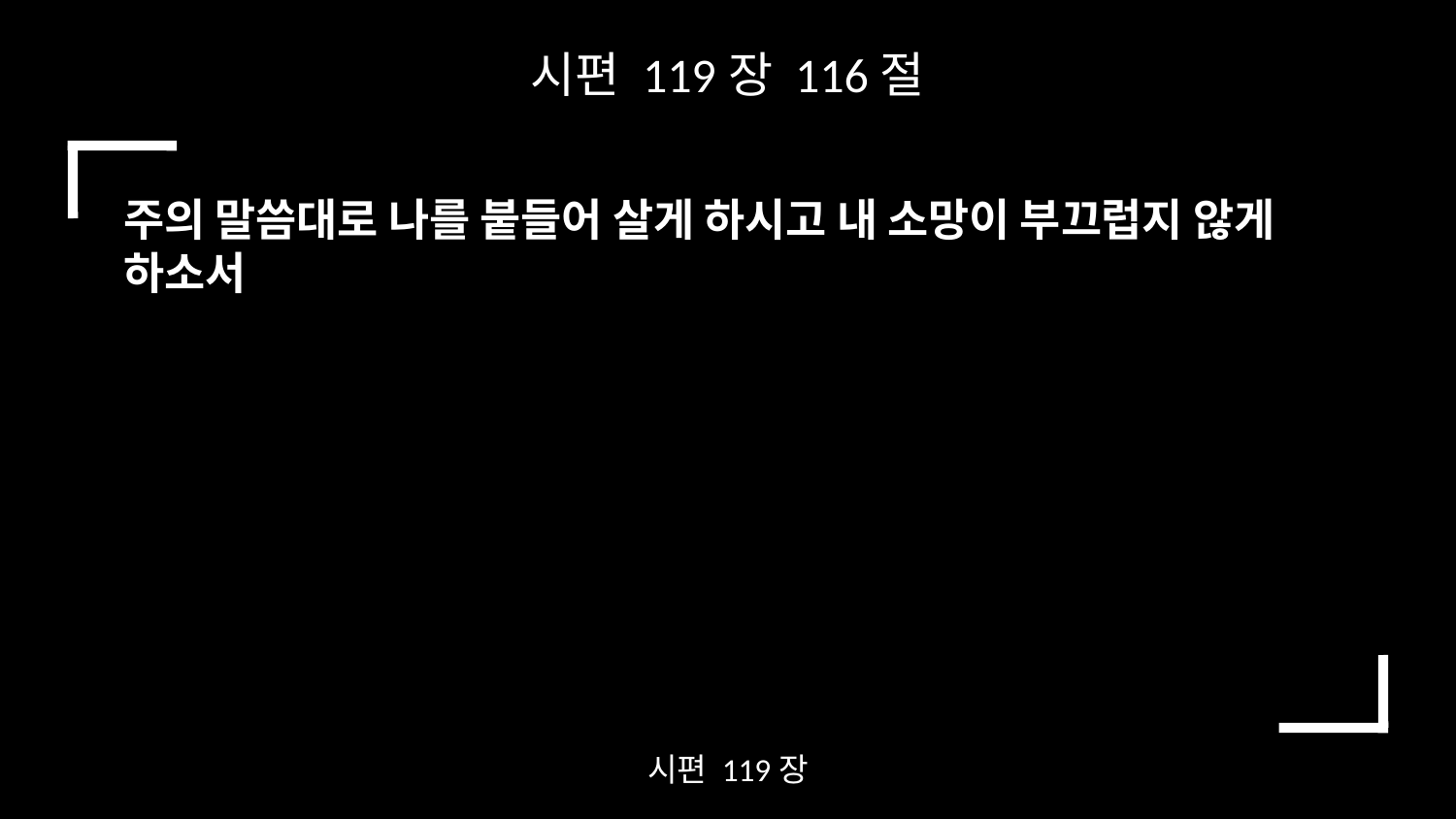

시편 119장 116절

주의 말씀대로 나를 붙들어 살게 하시고 내 소망이 부끄럽지 않게 하소서

시편 119장